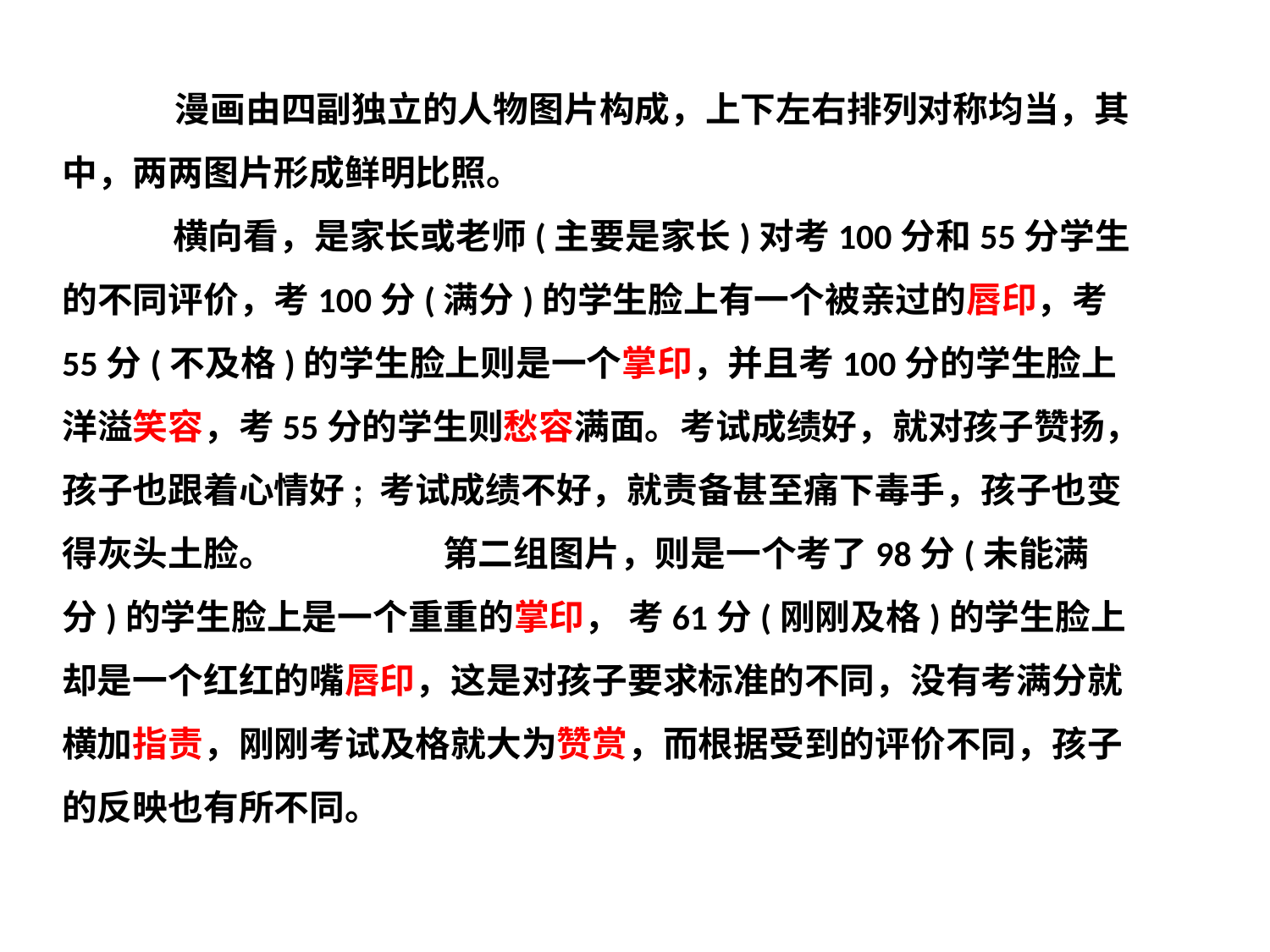

漫画由四副独立的人物图片构成，上下左右排列对称均当，其中，两两图片形成鲜明比照。
　　     横向看，是家长或老师(主要是家长)对考100分和55分学生的不同评价，考100分(满分)的学生脸上有一个被亲过的唇印，考55分(不及格)的学生脸上则是一个掌印，并且考100分的学生脸上洋溢笑容，考55分的学生则愁容满面。考试成绩好，就对孩子赞扬，孩子也跟着心情好; 考试成绩不好，就责备甚至痛下毒手，孩子也变得灰头土脸。             	第二组图片，则是一个考了98分(未能满分)的学生脸上是一个重重的掌印， 考61分(刚刚及格)的学生脸上却是一个红红的嘴唇印，这是对孩子要求标准的不同，没有考满分就横加指责，刚刚考试及格就大为赞赏，而根据受到的评价不同，孩子的反映也有所不同。